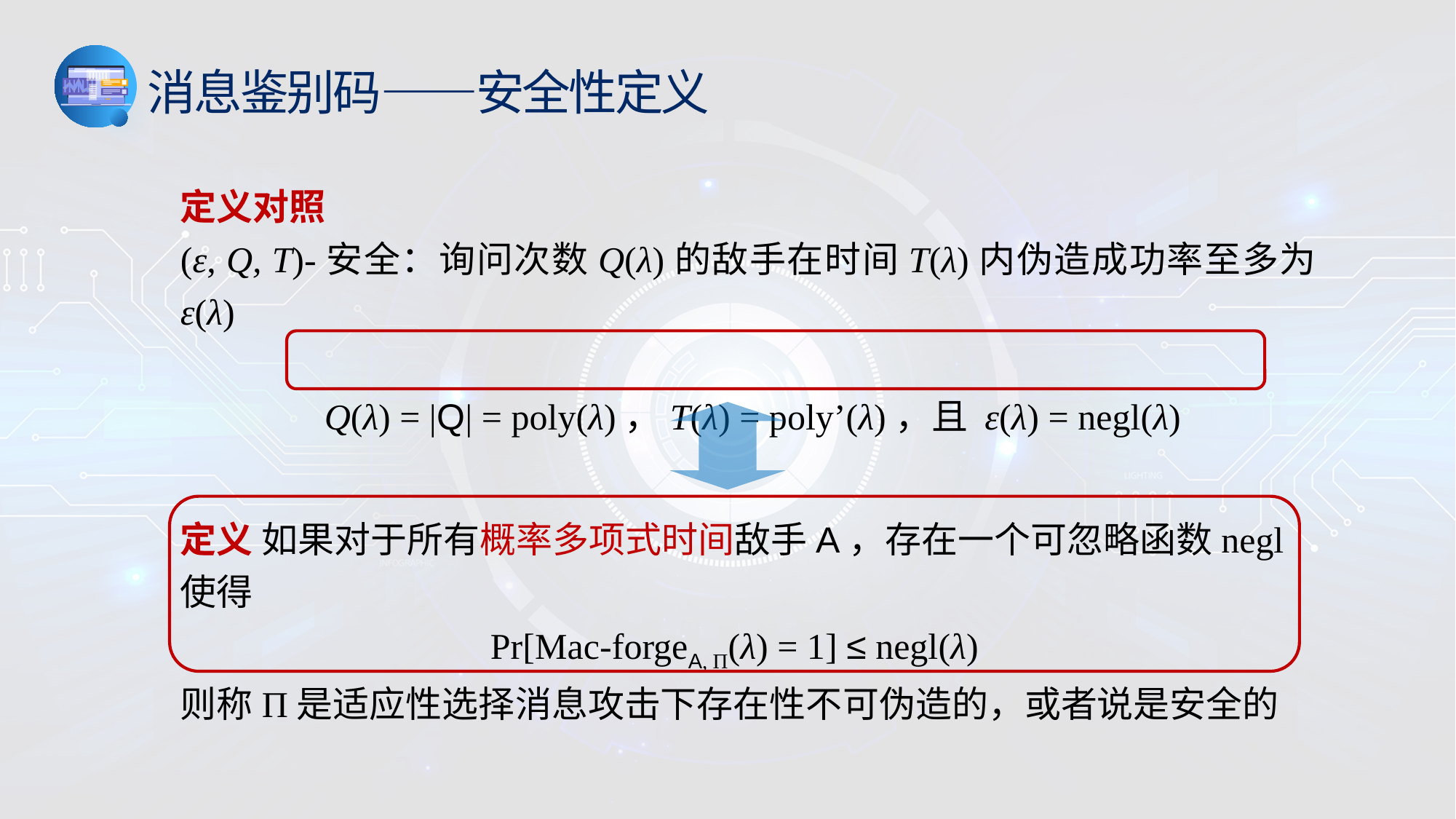

消息鉴别码——安全性定义

定义对照
(ε, Q, T)-安全：询问次数Q(λ)的敌手在时间T(λ)内伪造成功率至多为ε(λ)

Q(λ) = |Q| = poly(λ)，T(λ) = poly’(λ)，且 ε(λ) = negl(λ)

定义 如果对于所有概率多项式时间敌手A，存在一个可忽略函数negl使得
Pr[Mac-forgeA, Π(λ) = 1] ≤ negl(λ)
则称Π是适应性选择消息攻击下存在性不可伪造的，或者说是安全的